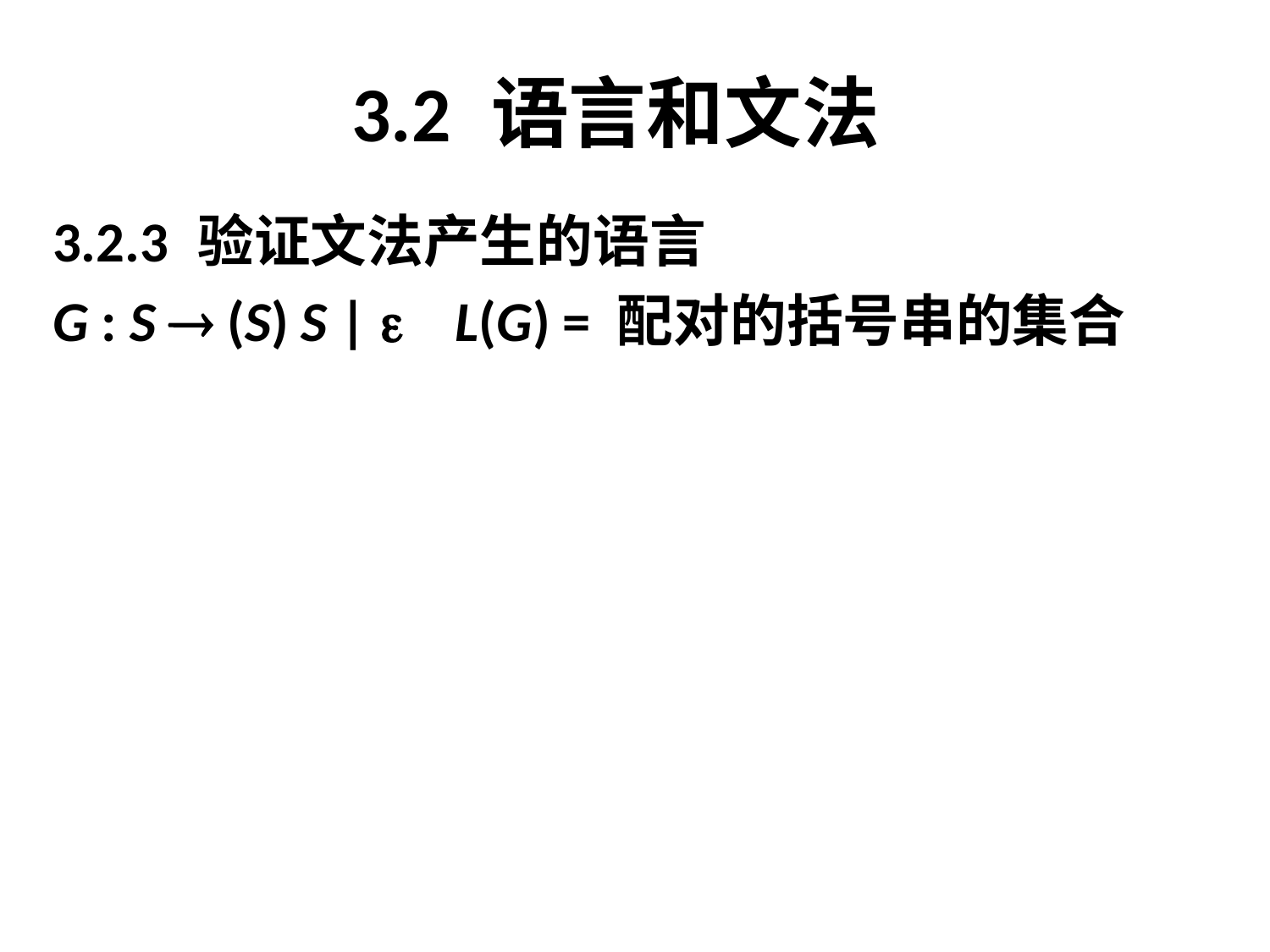

# 3.2 语言和文法
3.2.3 验证文法产生的语言
G : S → (S) S | ε    L(G) = 配对的括号串的集合